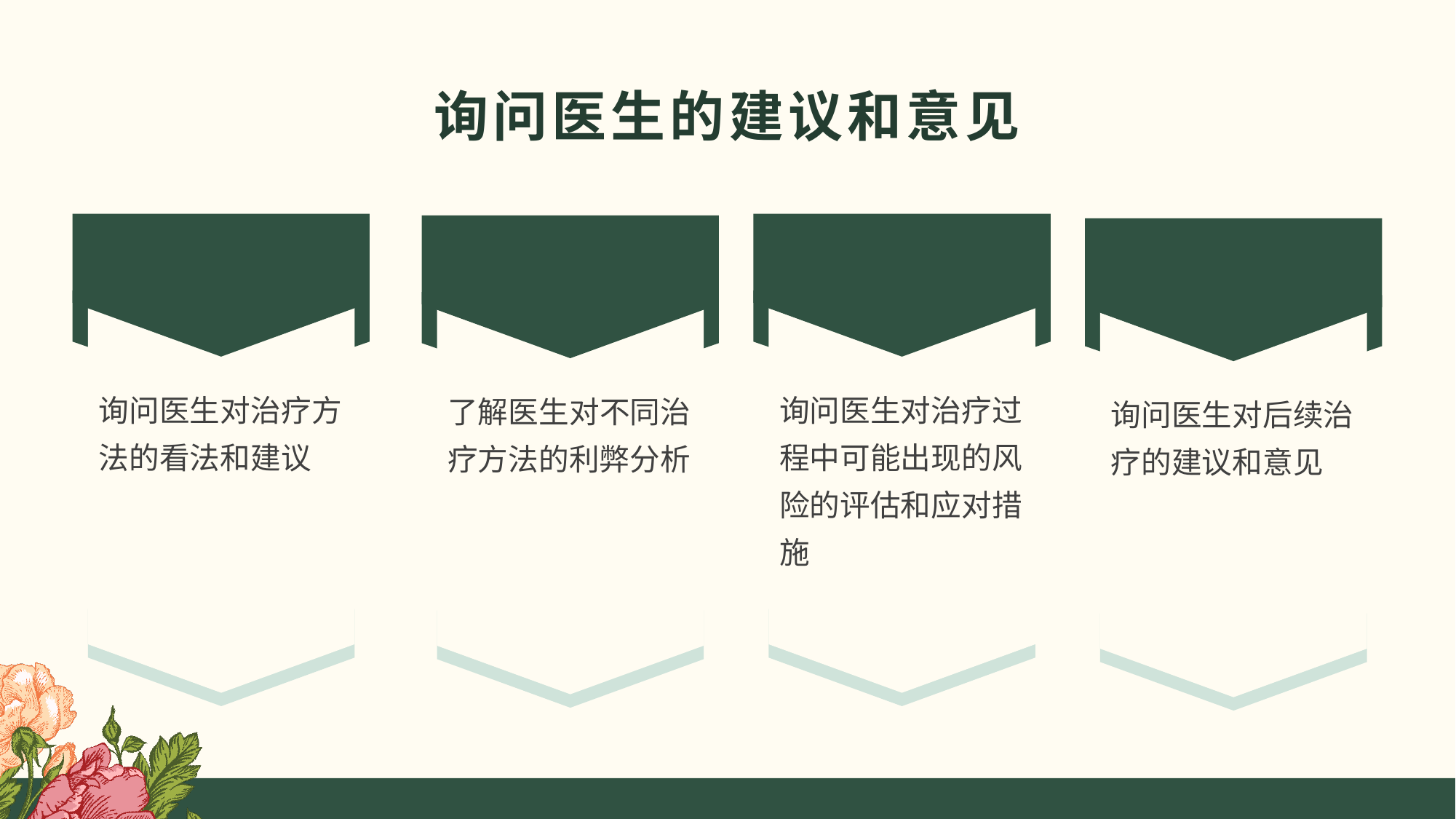

询问医生的建议和意见

询问医生对治疗方法的看法和建议
询问医生对治疗过程中可能出现的风险的评估和应对措施
了解医生对不同治疗方法的利弊分析
询问医生对后续治疗的建议和意见